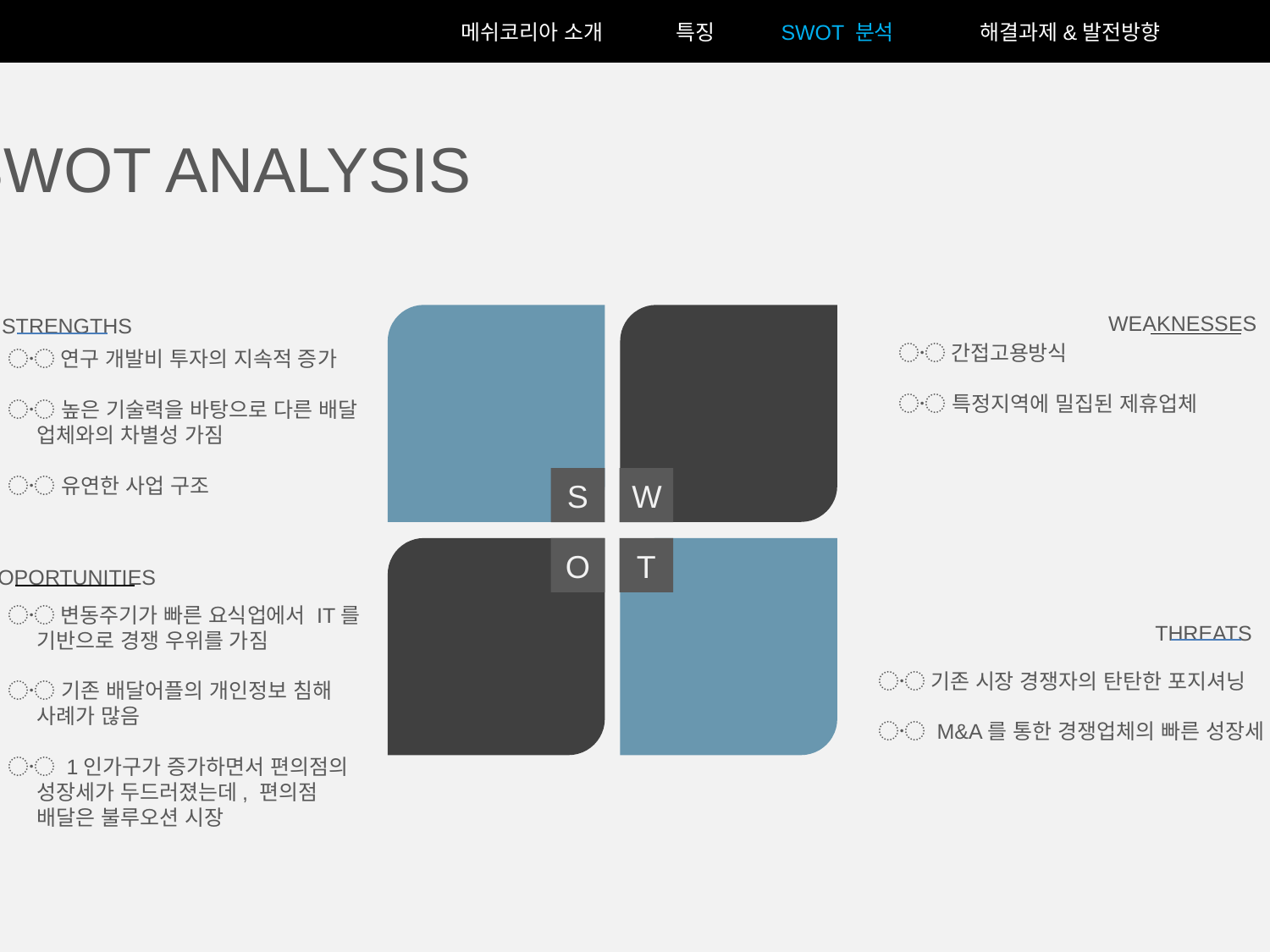

메쉬코리아 소개
특징
SWOT 분석
해결과제&발전방향

SWOT ANALYSIS
WEAKNESSES

STRENGTHS
〮 간접고용방식

〮 특정지역에 밀집된 제휴업체

〮 연구 개발비 투자의 지속적 증가

〮 높은 기술력을 바탕으로 다른 배달
    업체와의 차별성 가짐

〮 유연한 사업 구조
S
W

O
T

OPORTUNITIES
〮 변동주기가 빠른 요식업에서 IT를
    기반으로 경쟁 우위를 가짐

〮 기존 배달어플의 개인정보 침해
    사례가 많음

〮 1인가구가 증가하면서 편의점의
    성장세가 두드러졌는데, 편의점
    배달은 불루오션 시장
THREATS
〮 기존 시장 경쟁자의 탄탄한 포지셔닝

〮 M&A를 통한 경쟁업체의 빠른 성장세